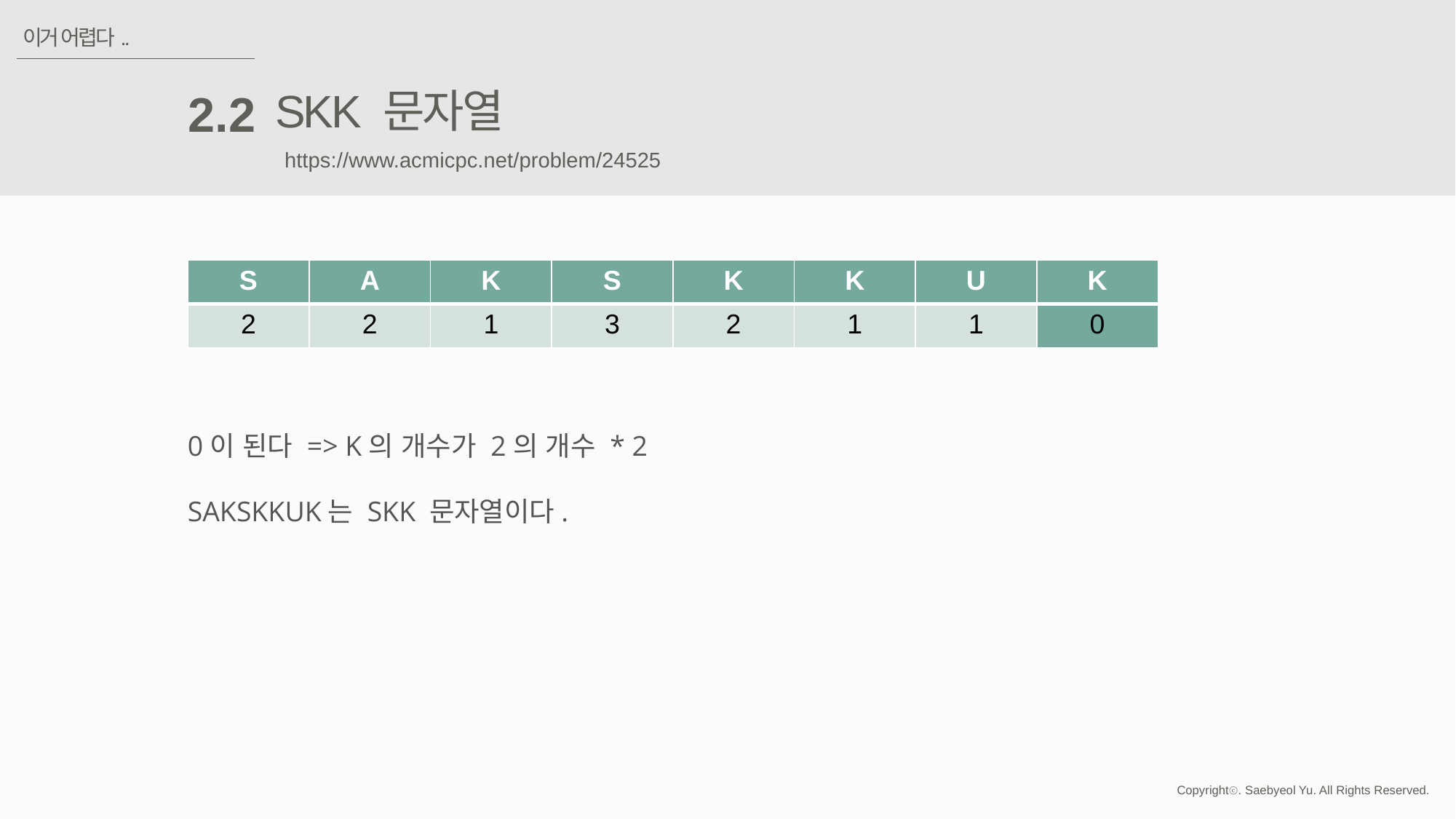

이거 어렵다..
SKK 문자열
2.2
https://www.acmicpc.net/problem/24525
| S | A | K | S | K | K | U | K |
| --- | --- | --- | --- | --- | --- | --- | --- |
| 2 | 2 | 1 | 3 | 2 | 1 | 1 | 0 |
0이 된다 => K의 개수가 2의 개수 * 2

SAKSKKUK는 SKK 문자열이다.